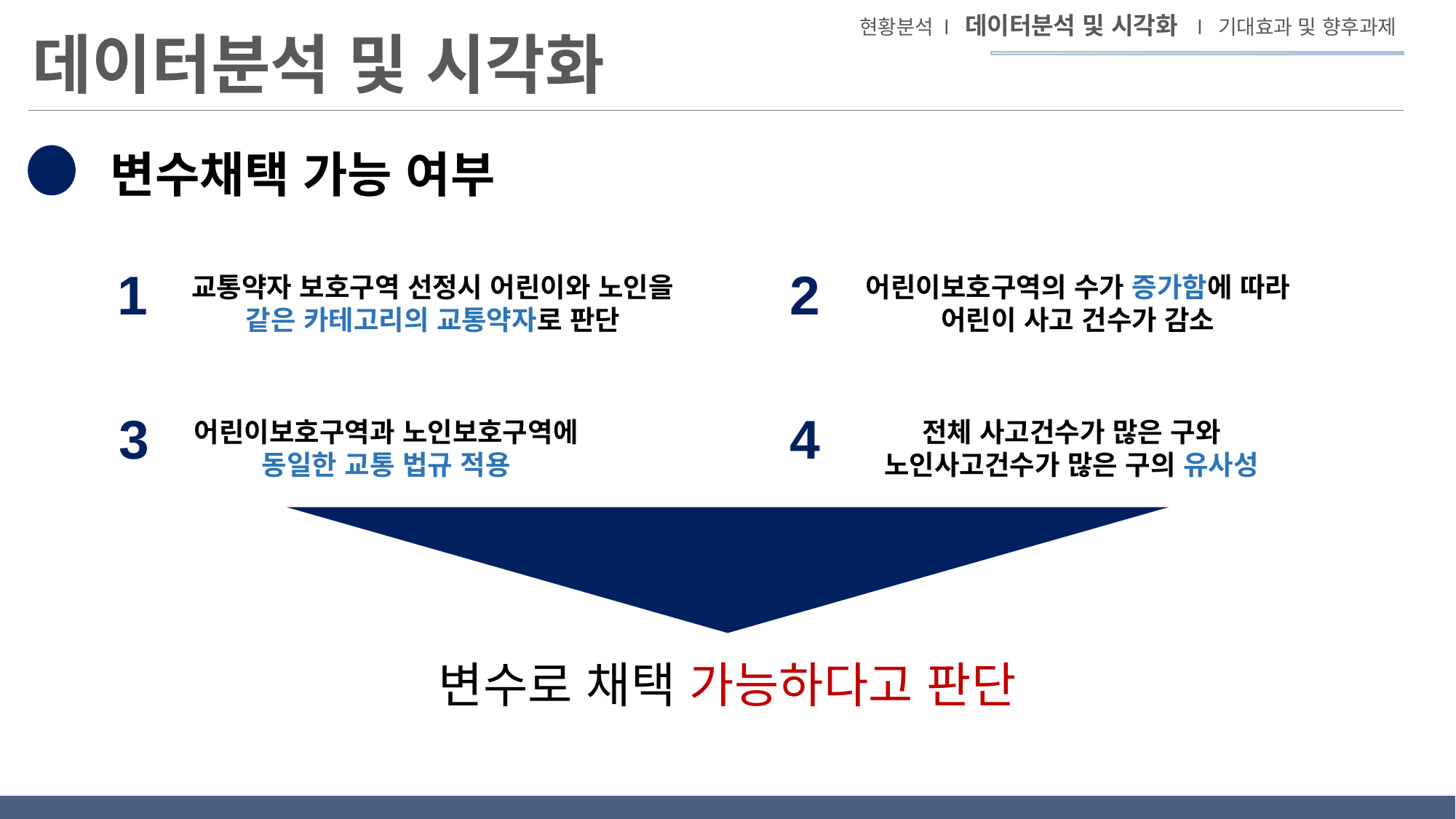

현황분석 l  데이터분석 및 시각화  l  기대효과 및 향후과제
데이터분석 및 시각화

변수채택 가능 여부

1
교통약자 보호구역 선정시 어린이와 노인을 같은 카테고리의 교통약자로 판단
2
어린이보호구역의 수가 증가함에 따라 어린이 사고 건수가 감소
3
어린이보호구역과 노인보호구역에 동일한 교통 법규 적용
4
전체 사고건수가 많은 구와 노인사고건수가 많은 구의 유사성

변수로 채택 가능하다고 판단